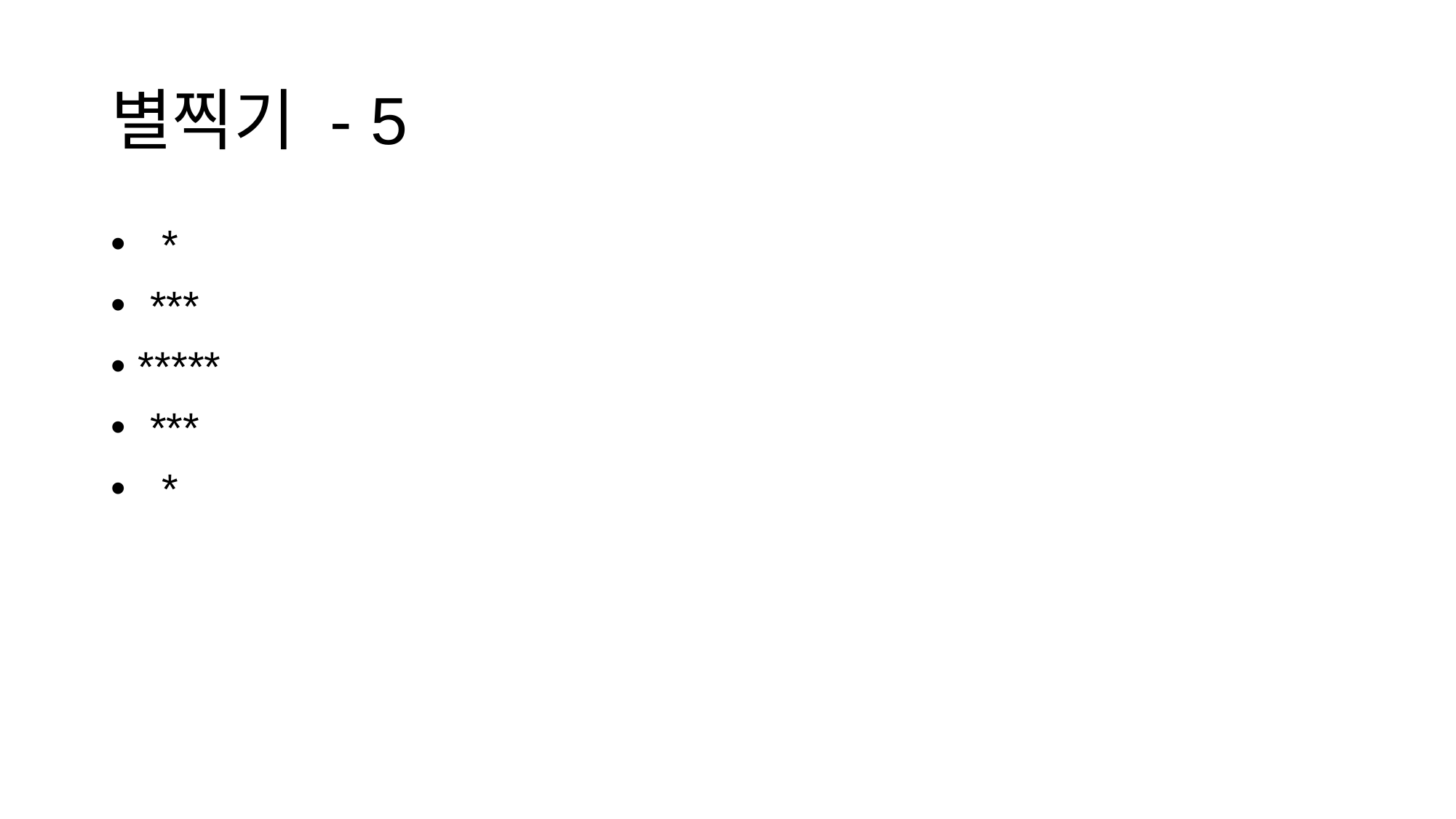

# 별찍기 - 5
  *
 ***
*****
 ***
  *